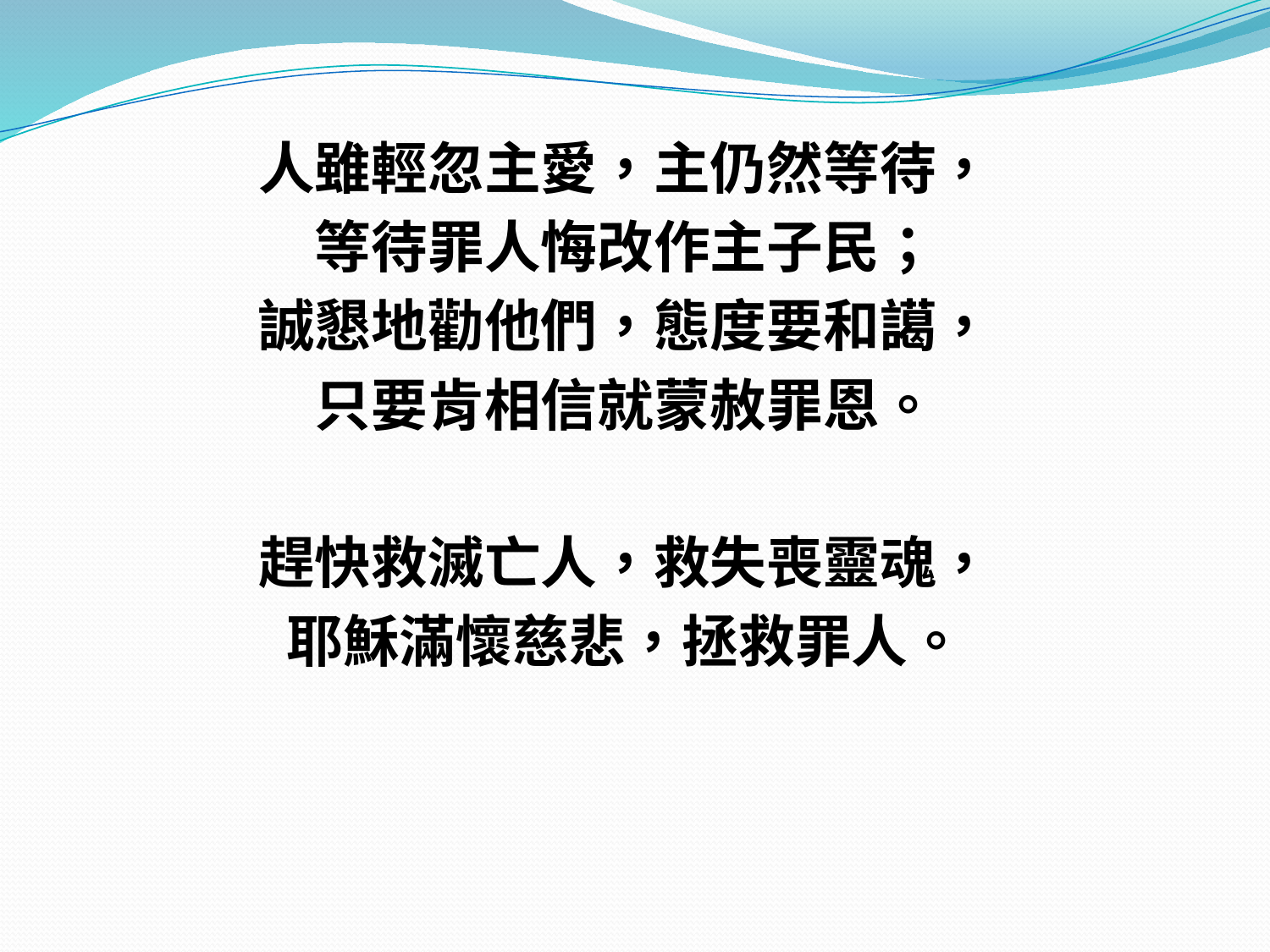

#
人雖輕忽主愛，主仍然等待，
等待罪人悔改作主子民；
誠懇地勸他們，態度要和譪，
只要肯相信就蒙赦罪恩。

趕快救滅亡人，救失喪靈魂，
耶穌滿懷慈悲，拯救罪人。